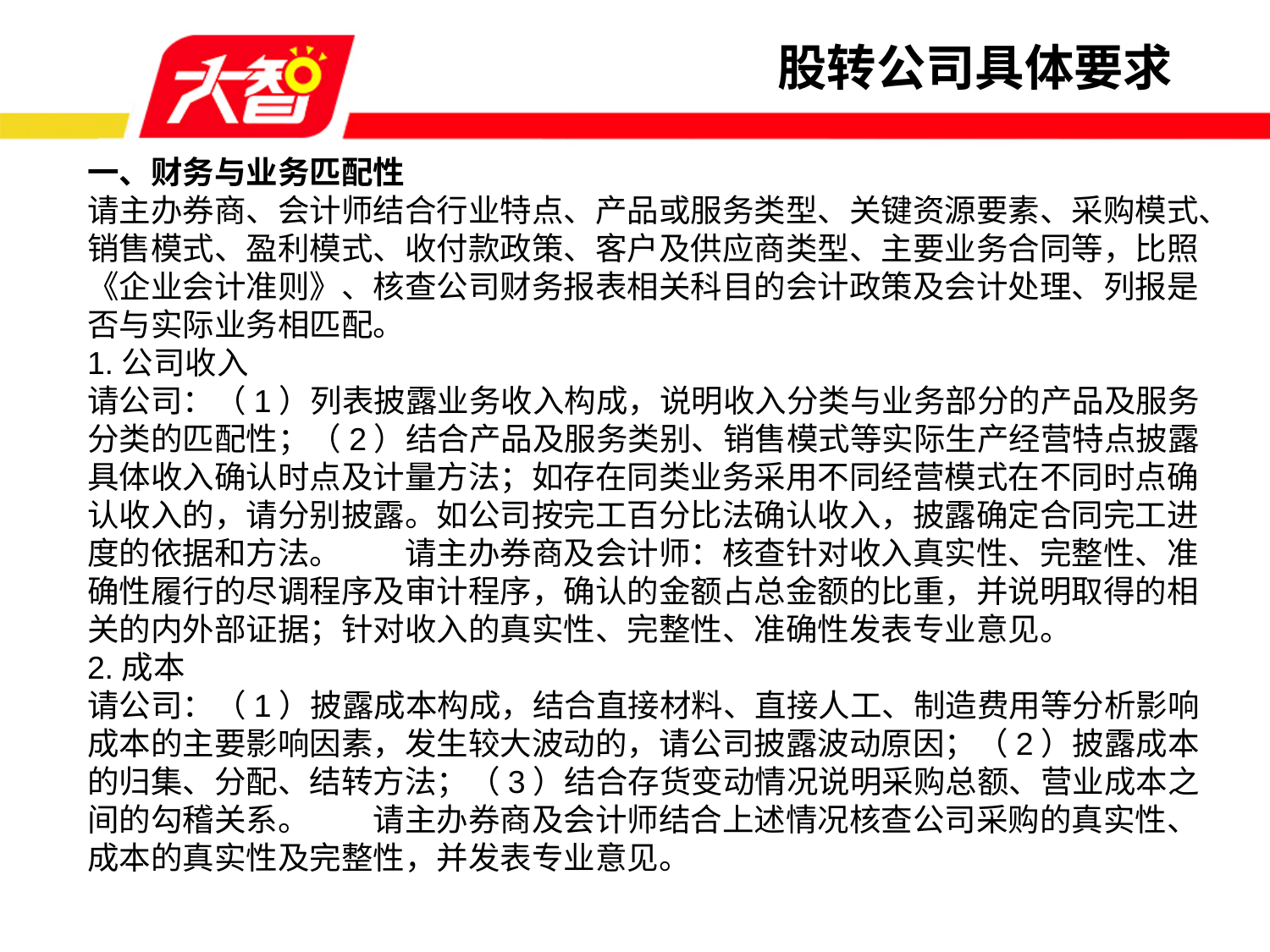

股转公司具体要求
一、财务与业务匹配性
请主办券商、会计师结合行业特点、产品或服务类型、关键资源要素、采购模式、销售模式、盈利模式、收付款政策、客户及供应商类型、主要业务合同等，比照《企业会计准则》、核查公司财务报表相关科目的会计政策及会计处理、列报是否与实际业务相匹配。
1.公司收入
请公司：（1）列表披露业务收入构成，说明收入分类与业务部分的产品及服务分类的匹配性；（2）结合产品及服务类别、销售模式等实际生产经营特点披露具体收入确认时点及计量方法；如存在同类业务采用不同经营模式在不同时点确认收入的，请分别披露。如公司按完工百分比法确认收入，披露确定合同完工进度的依据和方法。　　请主办券商及会计师：核查针对收入真实性、完整性、准确性履行的尽调程序及审计程序，确认的金额占总金额的比重，并说明取得的相关的内外部证据；针对收入的真实性、完整性、准确性发表专业意见。
2.成本
请公司：（1）披露成本构成，结合直接材料、直接人工、制造费用等分析影响成本的主要影响因素，发生较大波动的，请公司披露波动原因；（2）披露成本的归集、分配、结转方法；（3）结合存货变动情况说明采购总额、营业成本之间的勾稽关系。　　请主办券商及会计师结合上述情况核查公司采购的真实性、成本的真实性及完整性，并发表专业意见。